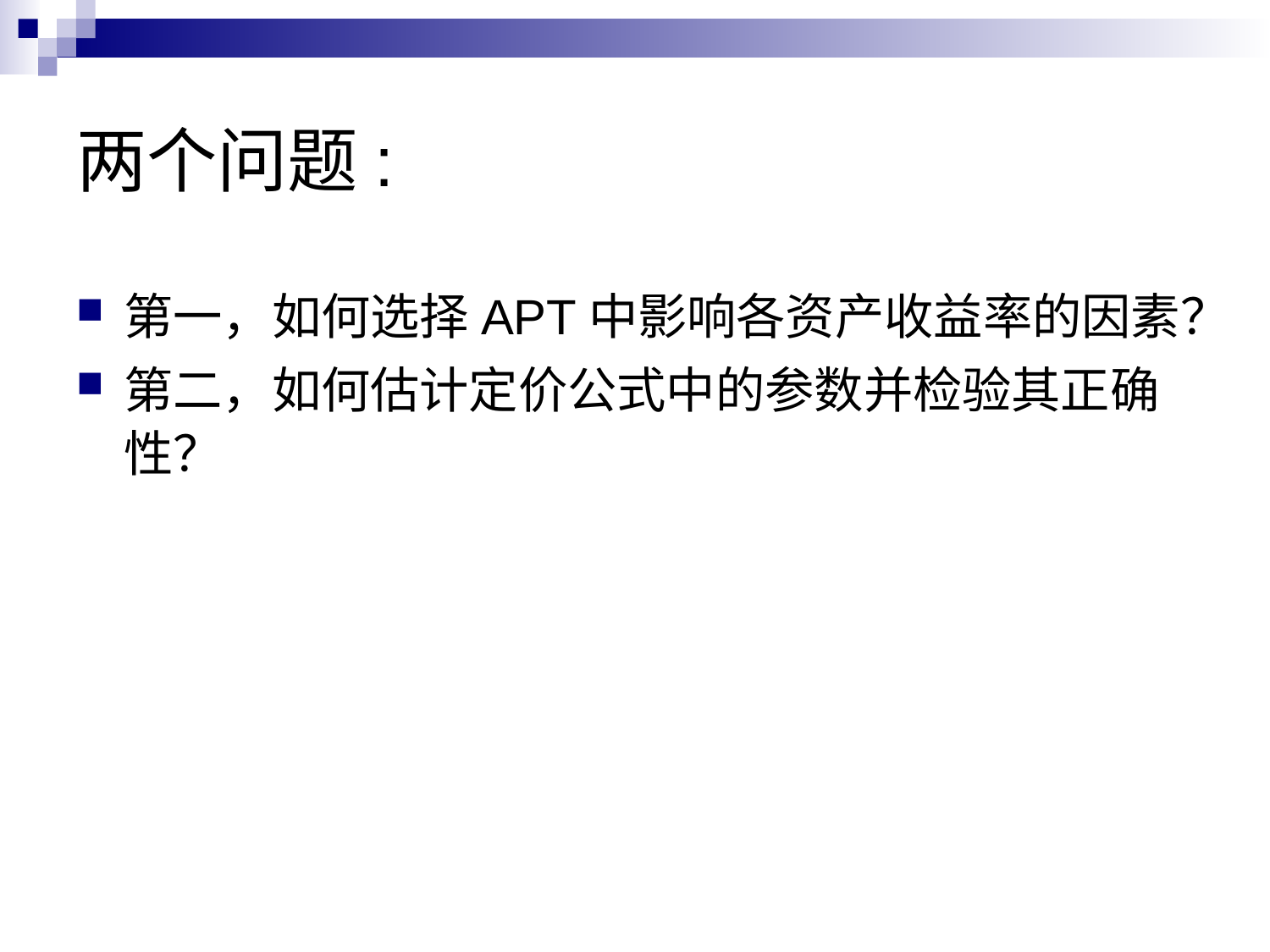

# 两个问题:
第一，如何选择APT中影响各资产收益率的因素？
第二，如何估计定价公式中的参数并检验其正确性？